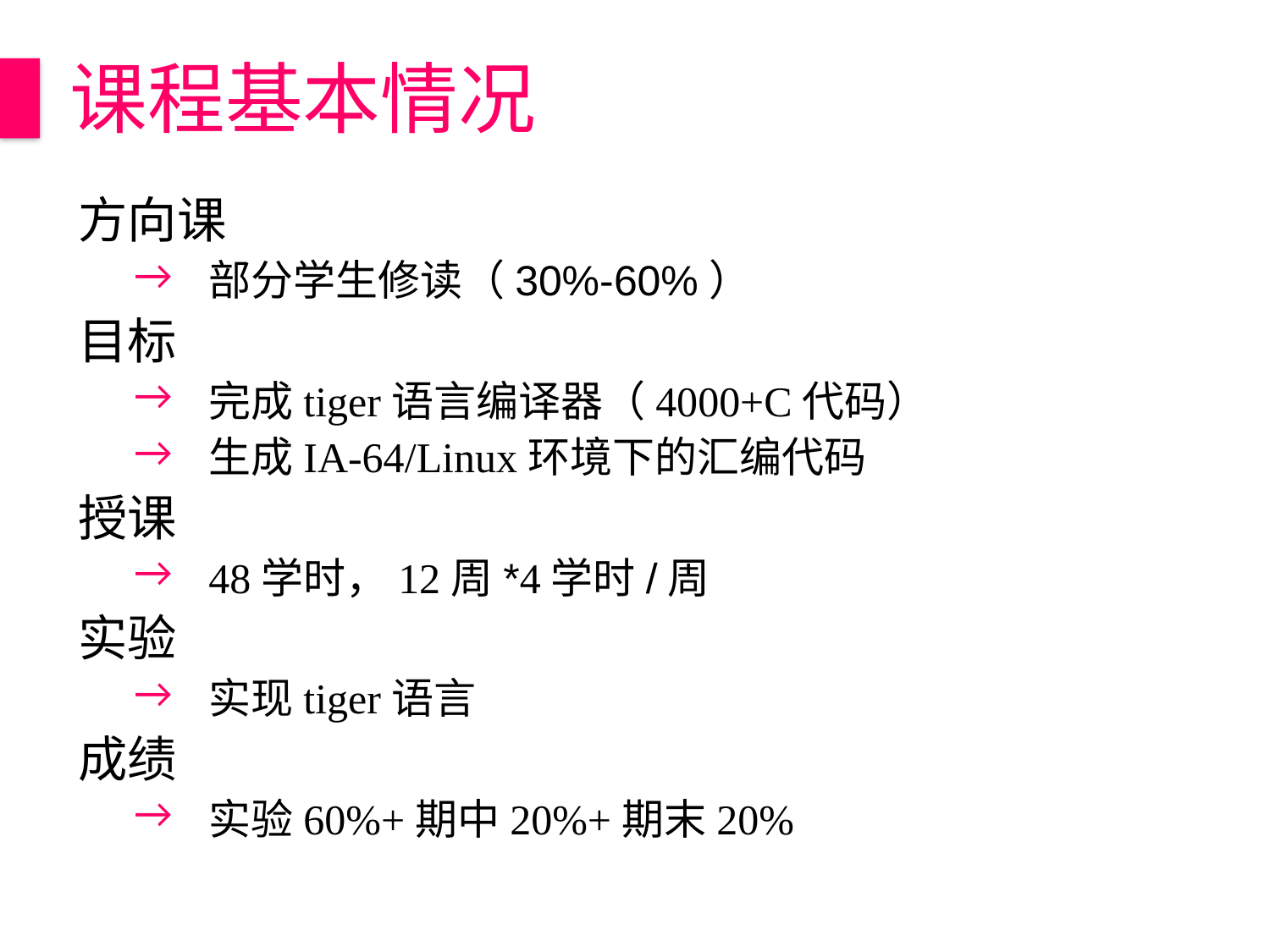

# 课程基本情况

方向课
部分学生修读（30%-60%）
目标
完成tiger语言编译器（4000+C代码）
生成IA-64/Linux环境下的汇编代码
授课
48学时，12周*4学时/周
实验
实现tiger语言
成绩
实验60%+期中20%+期末20%